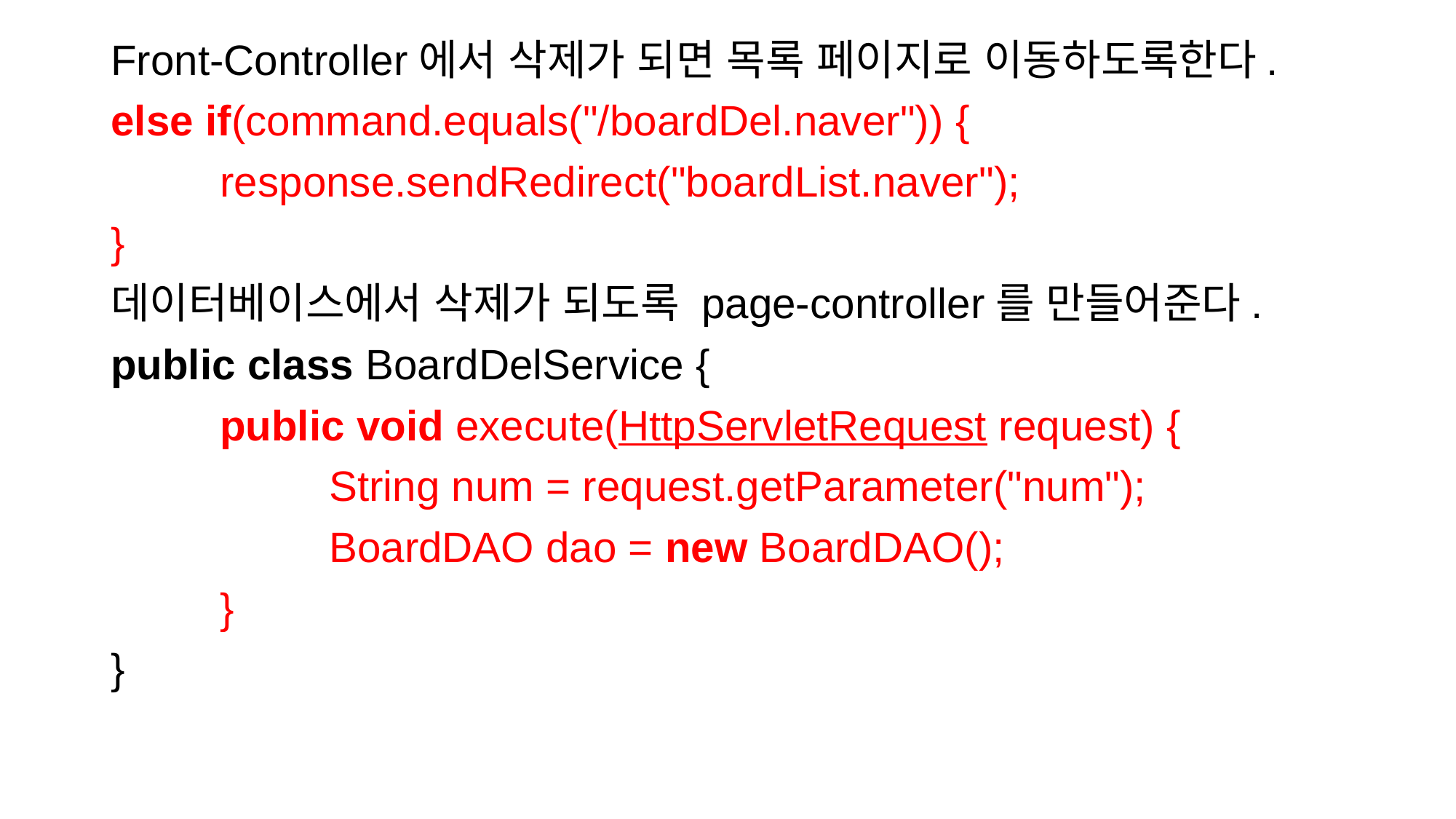

Front-Controller에서 삭제가 되면 목록 페이지로 이동하도록한다.
else if(command.equals("/boardDel.naver")) {
	response.sendRedirect("boardList.naver");
}
데이터베이스에서 삭제가 되도록 page-controller를 만들어준다.
public class BoardDelService {
	public void execute(HttpServletRequest request) {
		String num = request.getParameter("num");
		BoardDAO dao = new BoardDAO();
	}
}